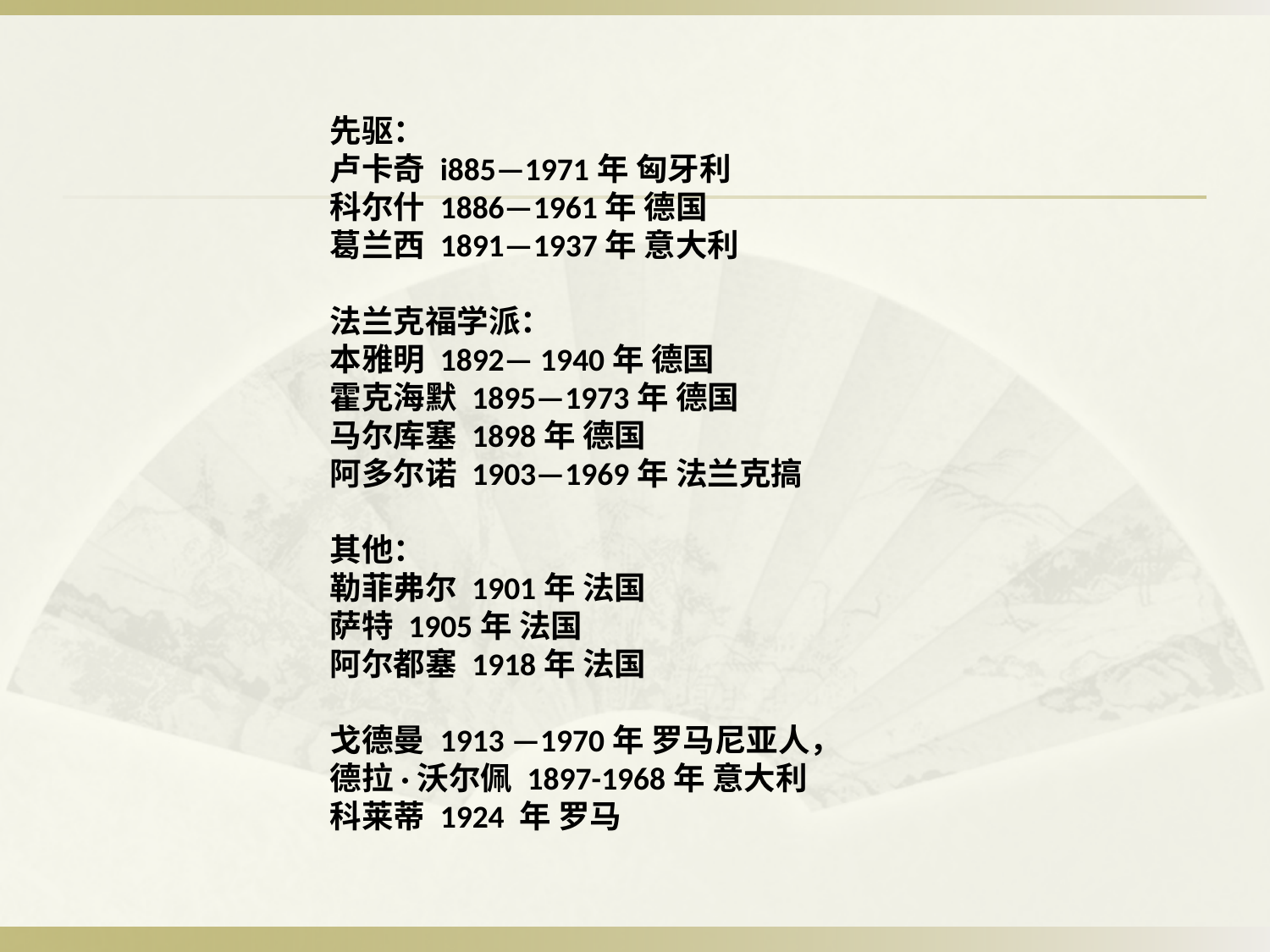

先驱：
卢卡奇 i885—1971年 匈牙利
科尔什 1886—1961年 德国
葛兰西 1891—1937年 意大利

法兰克福学派：
本雅明 1892— 1940年 德国
霍克海默 1895—1973年 德国
马尔库塞 1898年 德国
阿多尔诺 1903—1969年 法兰克搞

其他：
勒菲弗尔 1901年 法国
萨特 1905年 法国
阿尔都塞 1918年 法国

戈德曼 1913 —1970年 罗马尼亚人，
德拉·沃尔佩 1897-1968年 意大利
科莱蒂 1924 年 罗马